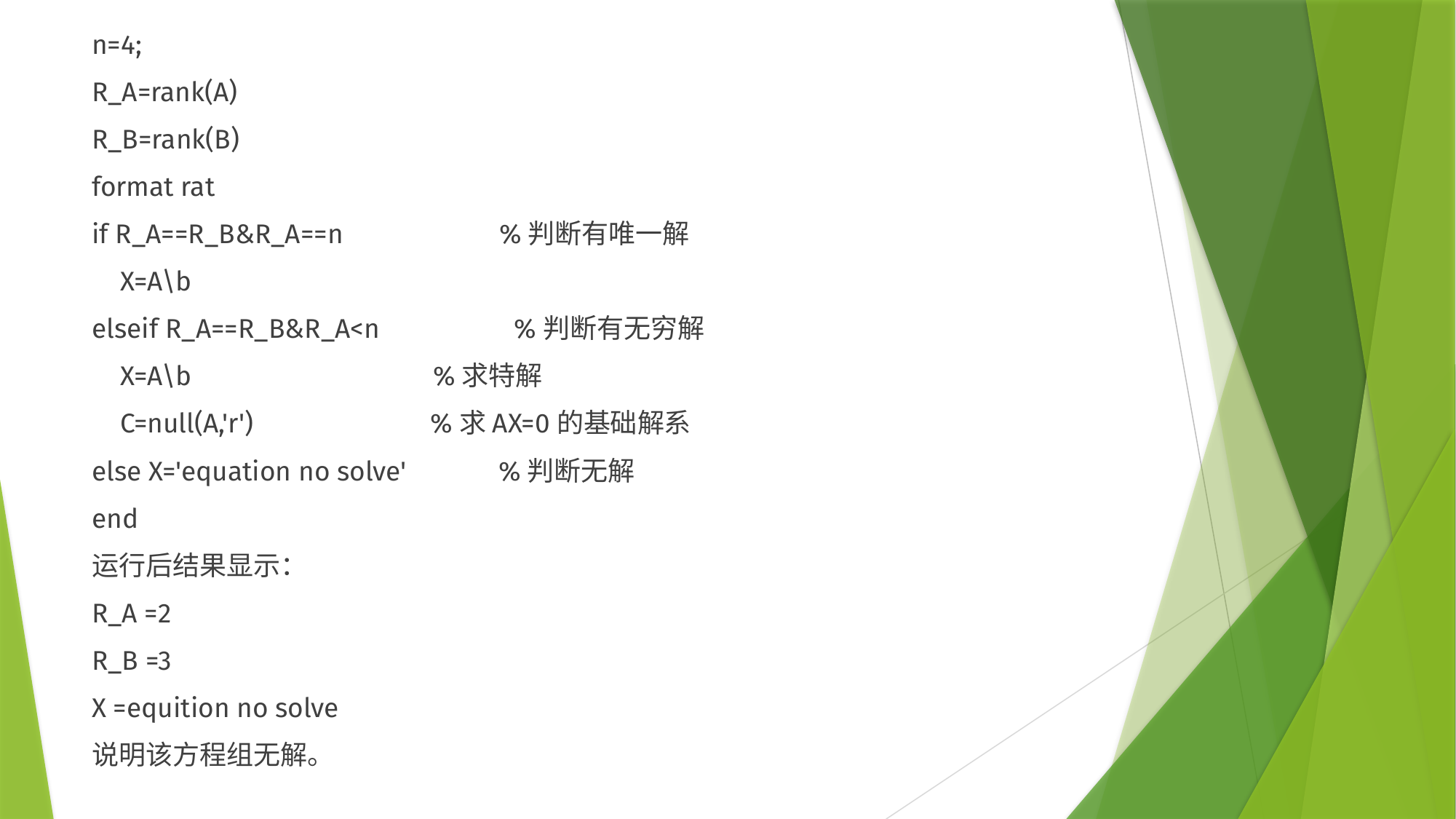

n=4;
R_A=rank(A)
R_B=rank(B)
format rat
if R_A==R_B&R_A==n                      %判断有唯一解
    X=A\b
elseif R_A==R_B&R_A<n                   %判断有无穷解
    X=A\b                                  %求特解
    C=null(A,'r')                         %求AX=0的基础解系
else X='equation no solve'             %判断无解
end
运行后结果显示：
R_A =2
R_B =3
X =equition no solve
说明该方程组无解。